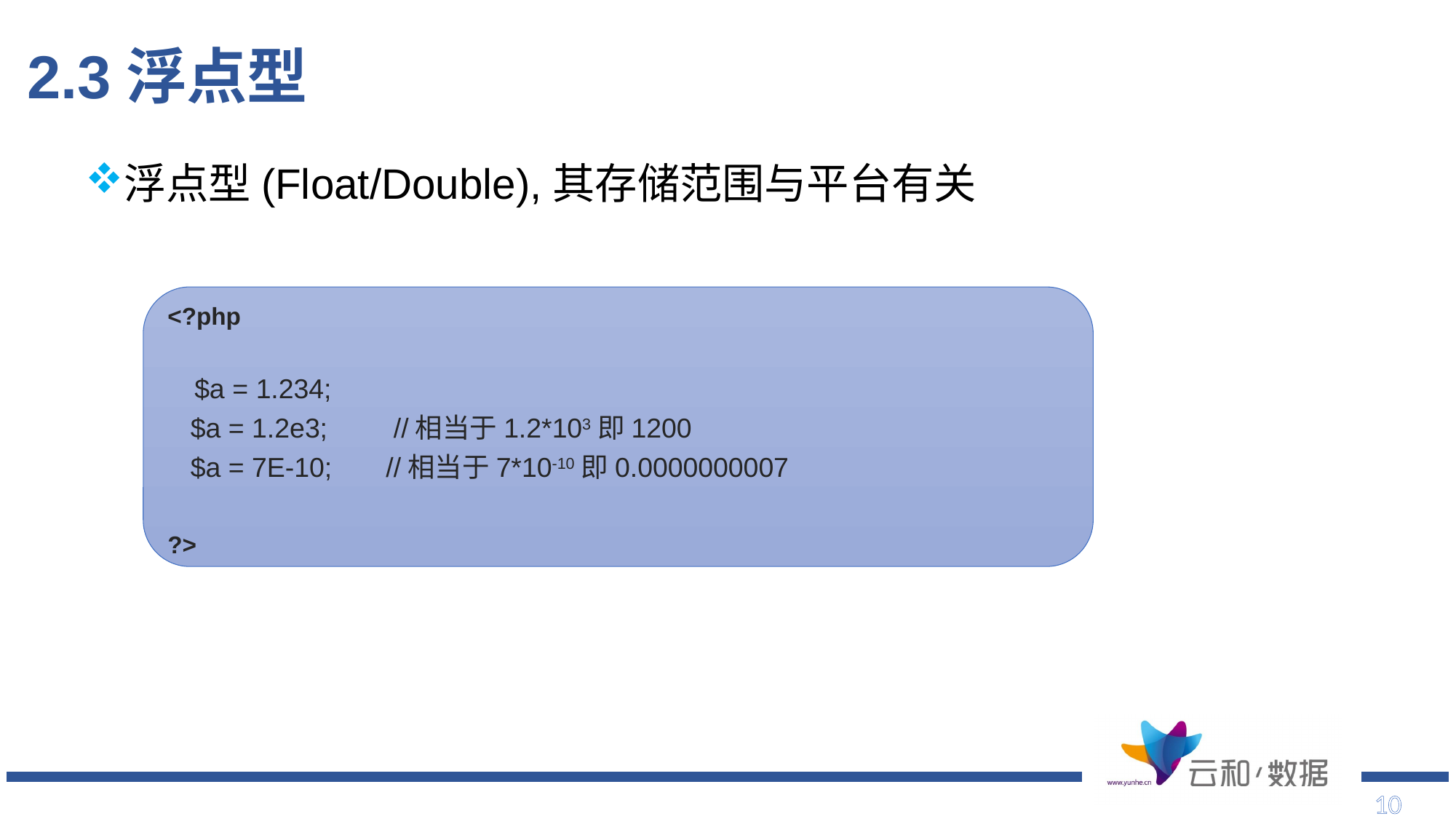

# 2.3浮点型
浮点型(Float/Double),其存储范围与平台有关
<?php

    $a = 1.234;
   $a = 1.2e3;	 //相当于1.2*103即1200
   $a = 7E-10;	//相当于7*10-10即0.0000000007

?>